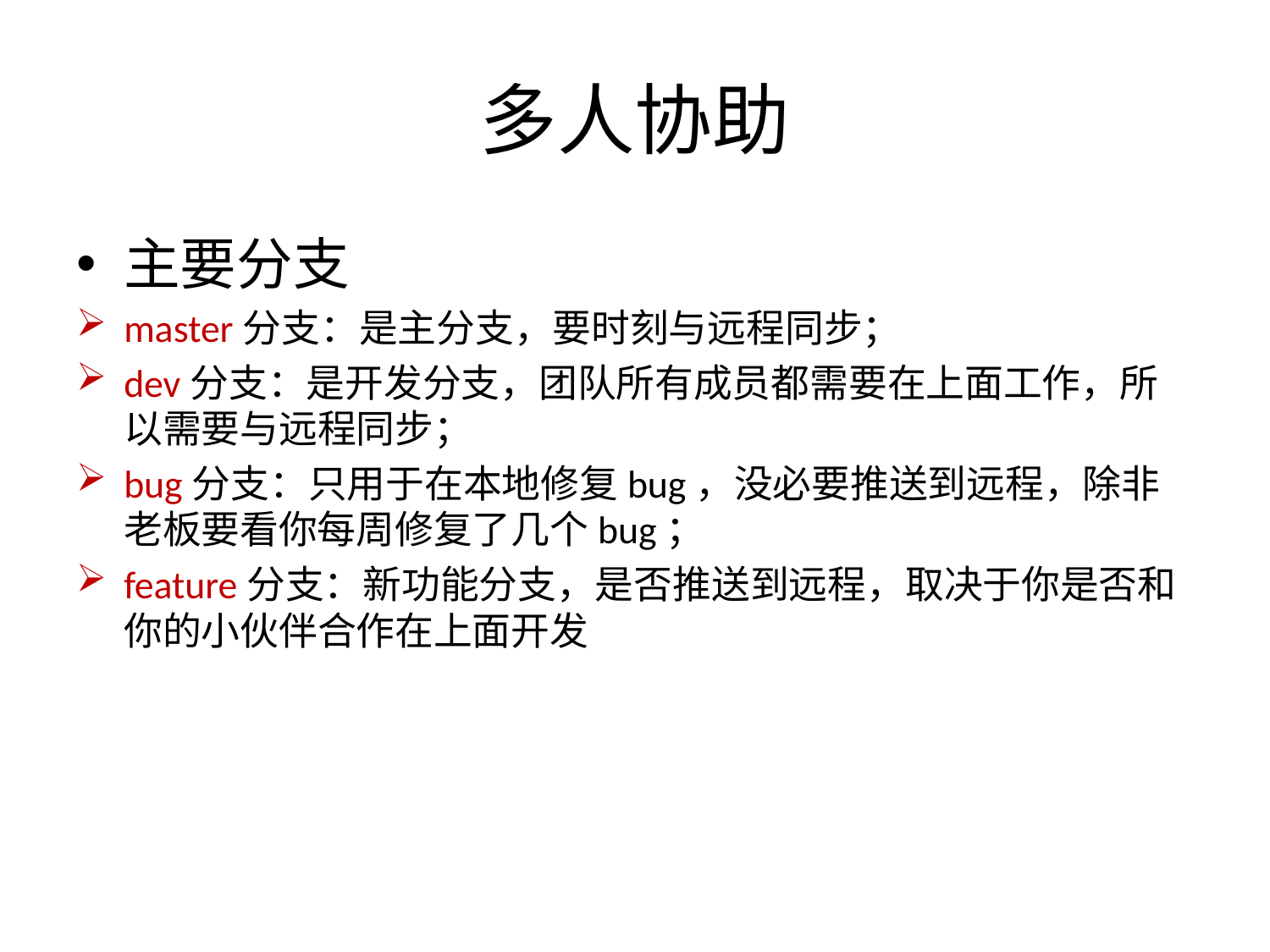

# 多人协助
主要分支
master分支：是主分支，要时刻与远程同步；
dev分支：是开发分支，团队所有成员都需要在上面工作，所以需要与远程同步；
bug分支：只用于在本地修复bug，没必要推送到远程，除非老板要看你每周修复了几个bug；
feature分支：新功能分支，是否推送到远程，取决于你是否和你的小伙伴合作在上面开发